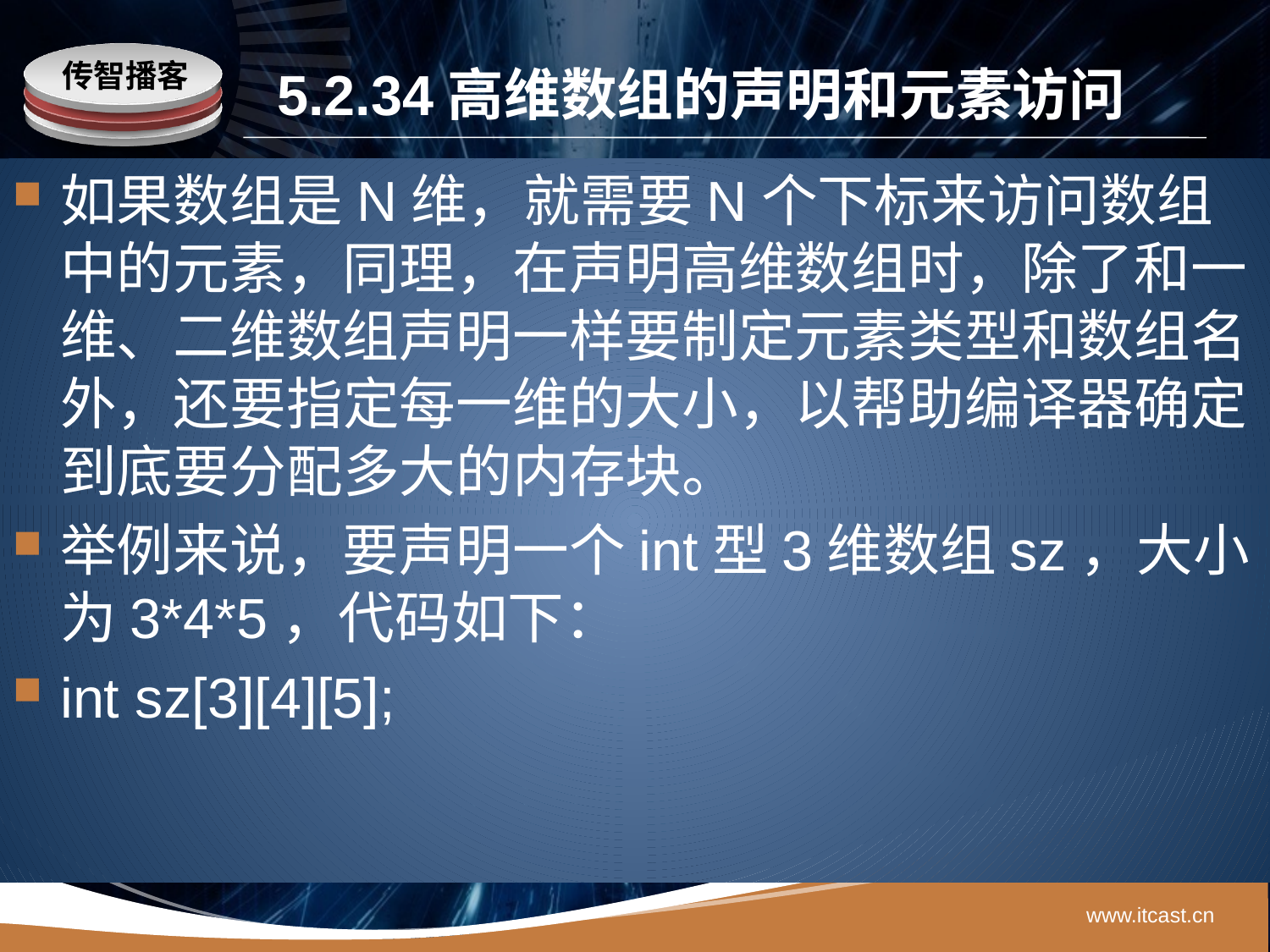

# 5.2.34高维数组的声明和元素访问
如果数组是N维，就需要N个下标来访问数组中的元素，同理，在声明高维数组时，除了和一维、二维数组声明一样要制定元素类型和数组名外，还要指定每一维的大小，以帮助编译器确定到底要分配多大的内存块。
举例来说，要声明一个int型3维数组sz，大小为3*4*5，代码如下：
int sz[3][4][5];
www.itcast.cn